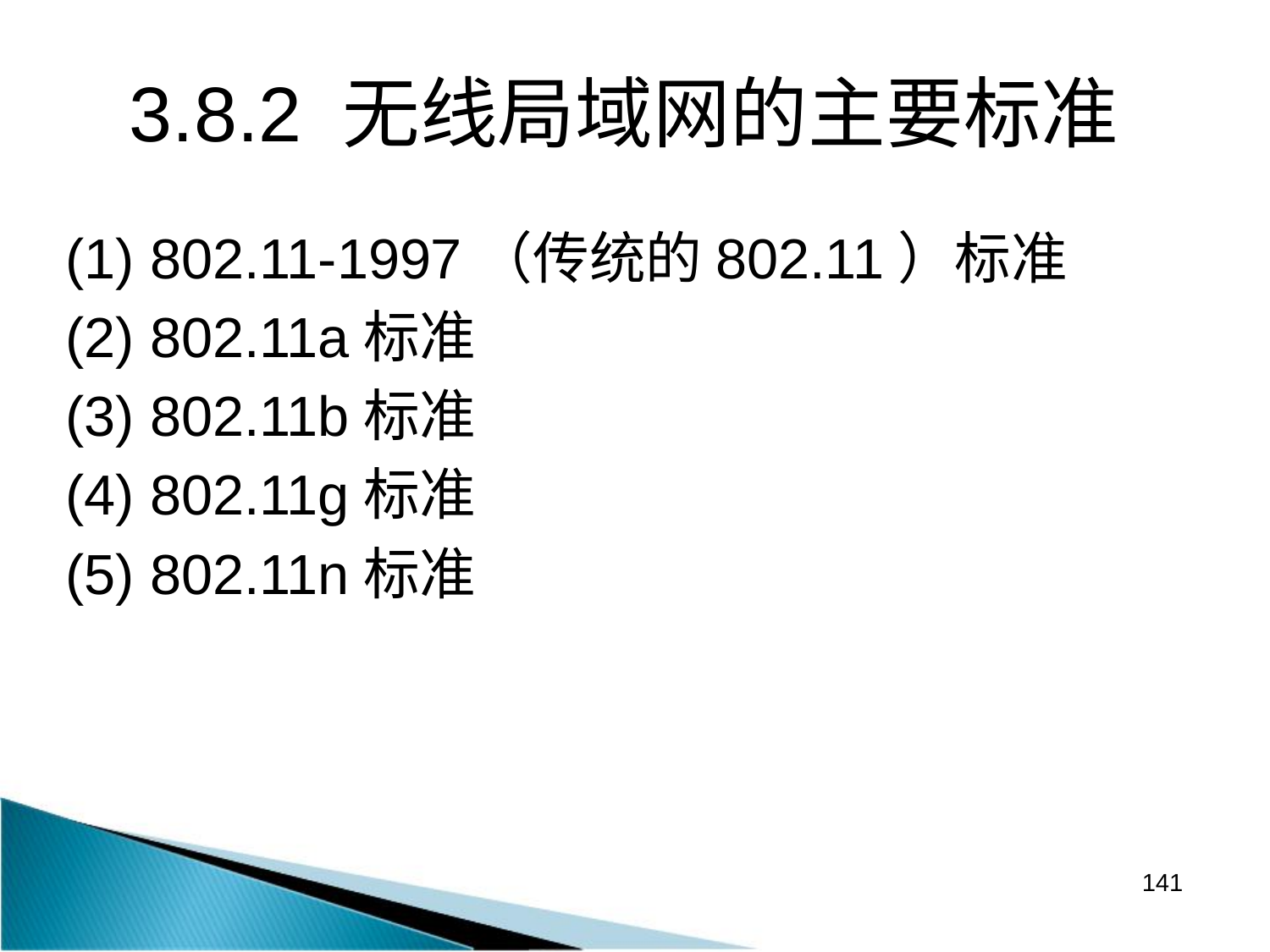

# 3.8.2 无线局域网的主要标准
(1) 802.11-1997（传统的802.11）标准
(2) 802.11a标准
(3) 802.11b标准
(4) 802.11g标准
(5) 802.11n标准

141